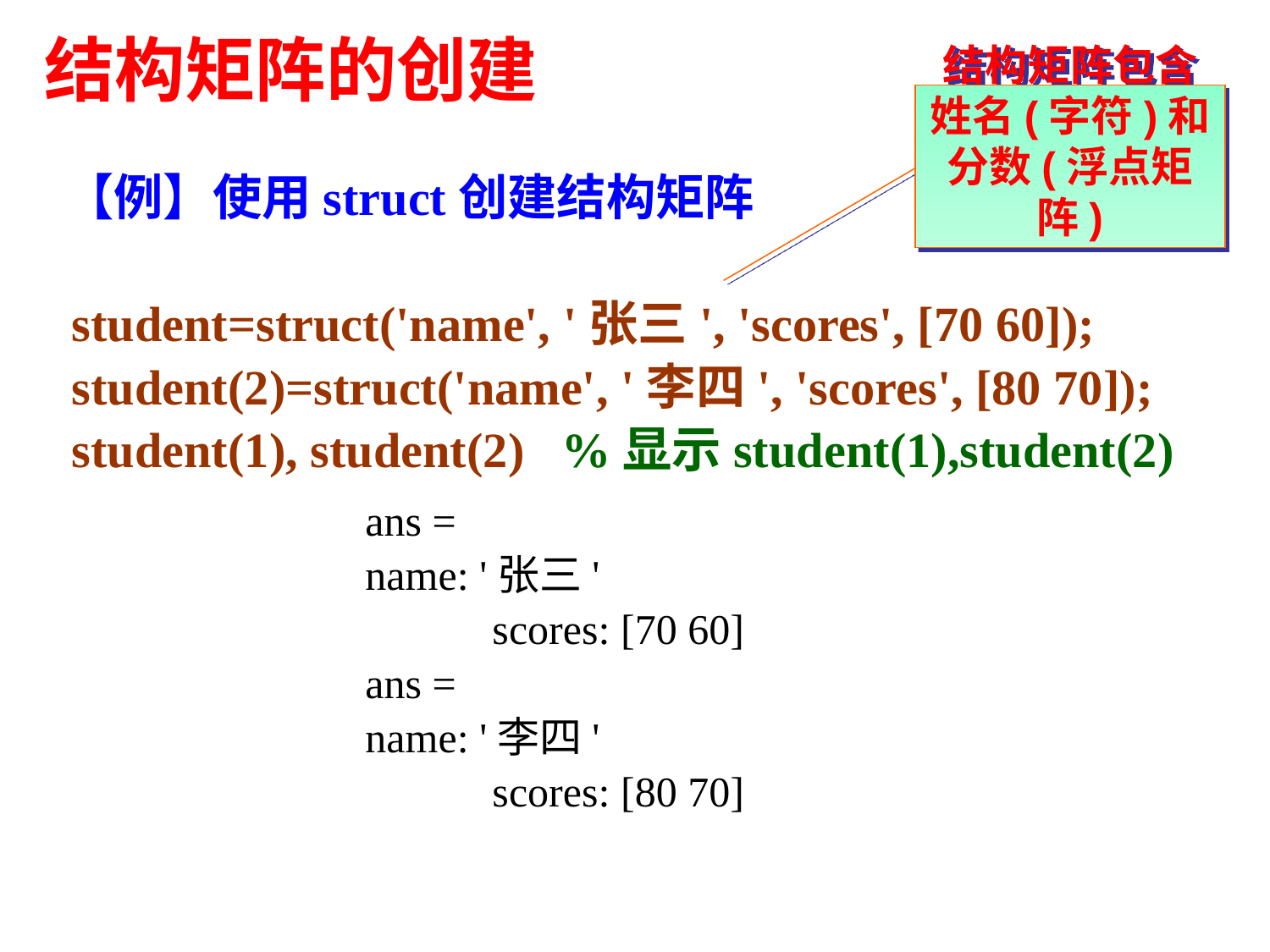

结构矩阵的创建
结构矩阵包含姓名(字符)和
分数(浮点矩阵)
    【例】使用struct创建结构矩阵

student=struct('name', '张三', 'scores', [70 60]);
student(2)=struct('name', '李四', 'scores', [80 70]);
student(1), student(2)   %显示student(1),student(2)
			ans =
      		name: '张三'
    			scores: [70 60]
			ans =
      		name: '李四'
    			scores: [80 70]
31